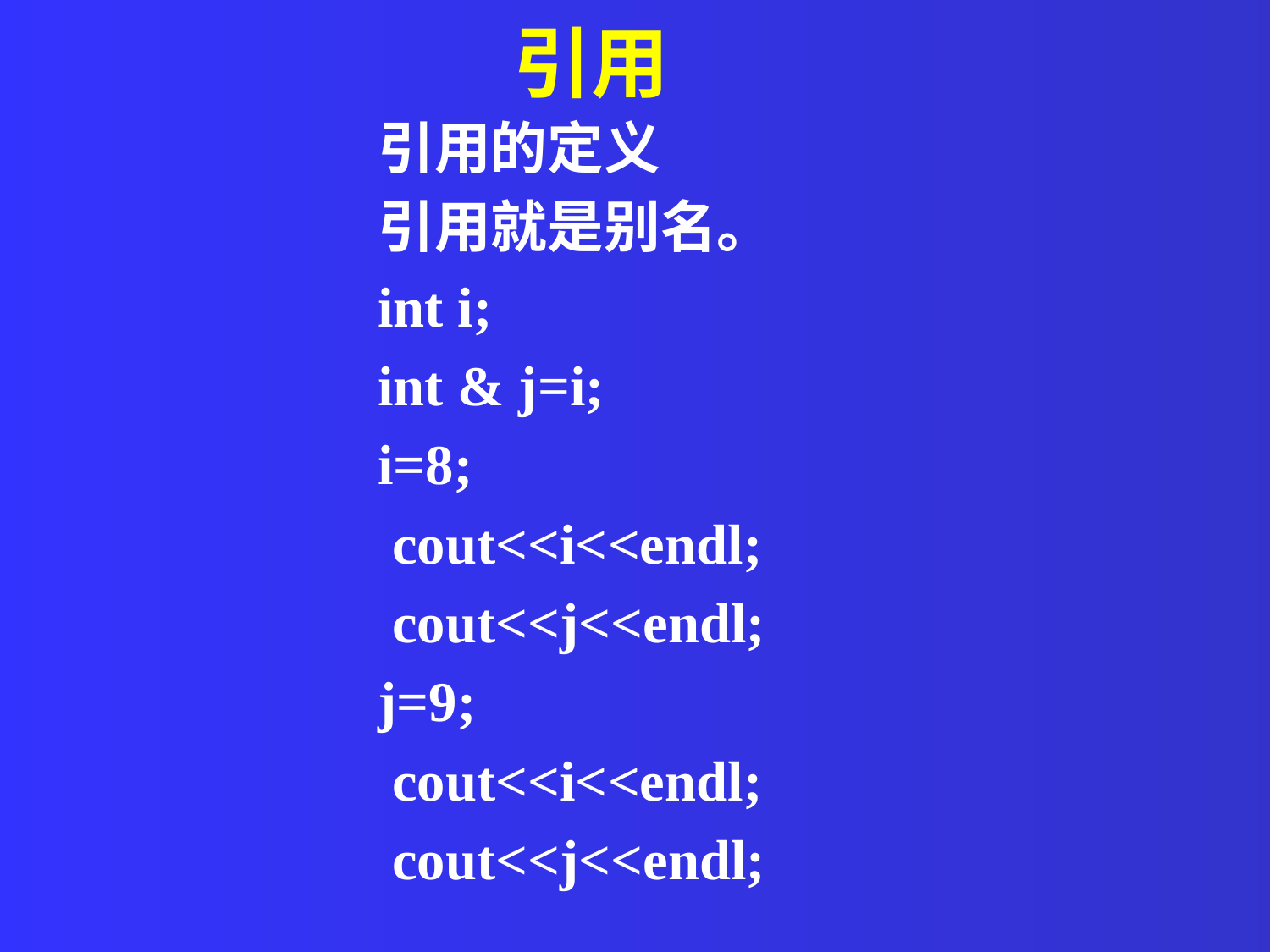

引用
引用的定义
引用就是别名。
int i;
int & j=i;
i=8;
 cout<<i<<endl;
 cout<<j<<endl;
j=9;
 cout<<i<<endl;
 cout<<j<<endl;